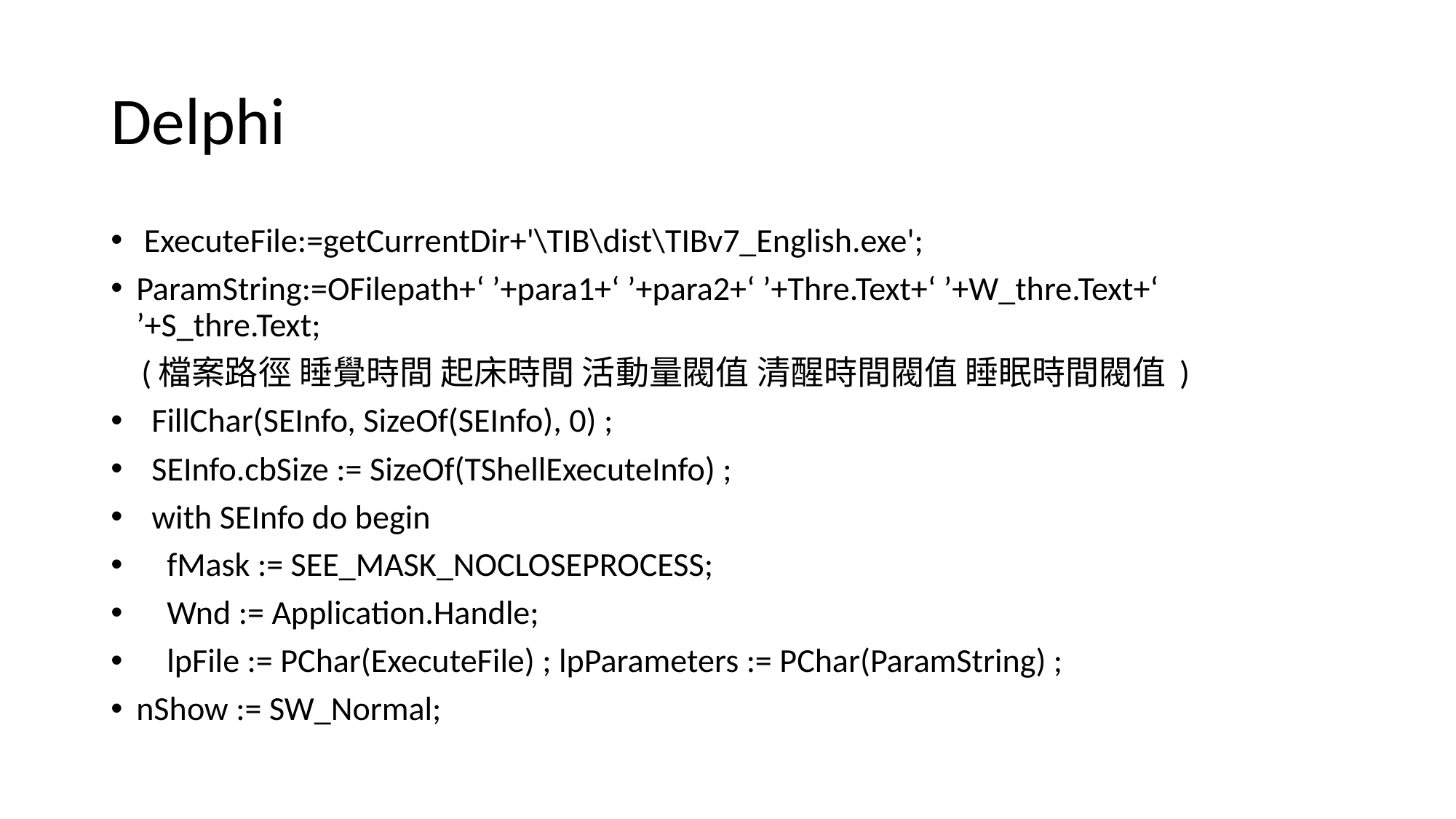

# Delphi
 ExecuteFile:=getCurrentDir+'\TIB\dist\TIBv7_English.exe';
ParamString:=OFilepath+‘ ’+para1+‘ ’+para2+‘ ’+Thre.Text+‘ ’+W_thre.Text+‘ ’+S_thre.Text;
    (檔案路徑 睡覺時間 起床時間 活動量閥值 清醒時間閥值 睡眠時間閥值 )
  FillChar(SEInfo, SizeOf(SEInfo), 0) ;
  SEInfo.cbSize := SizeOf(TShellExecuteInfo) ;
  with SEInfo do begin
    fMask := SEE_MASK_NOCLOSEPROCESS;
    Wnd := Application.Handle;
    lpFile := PChar(ExecuteFile) ; lpParameters := PChar(ParamString) ;
nShow := SW_Normal;